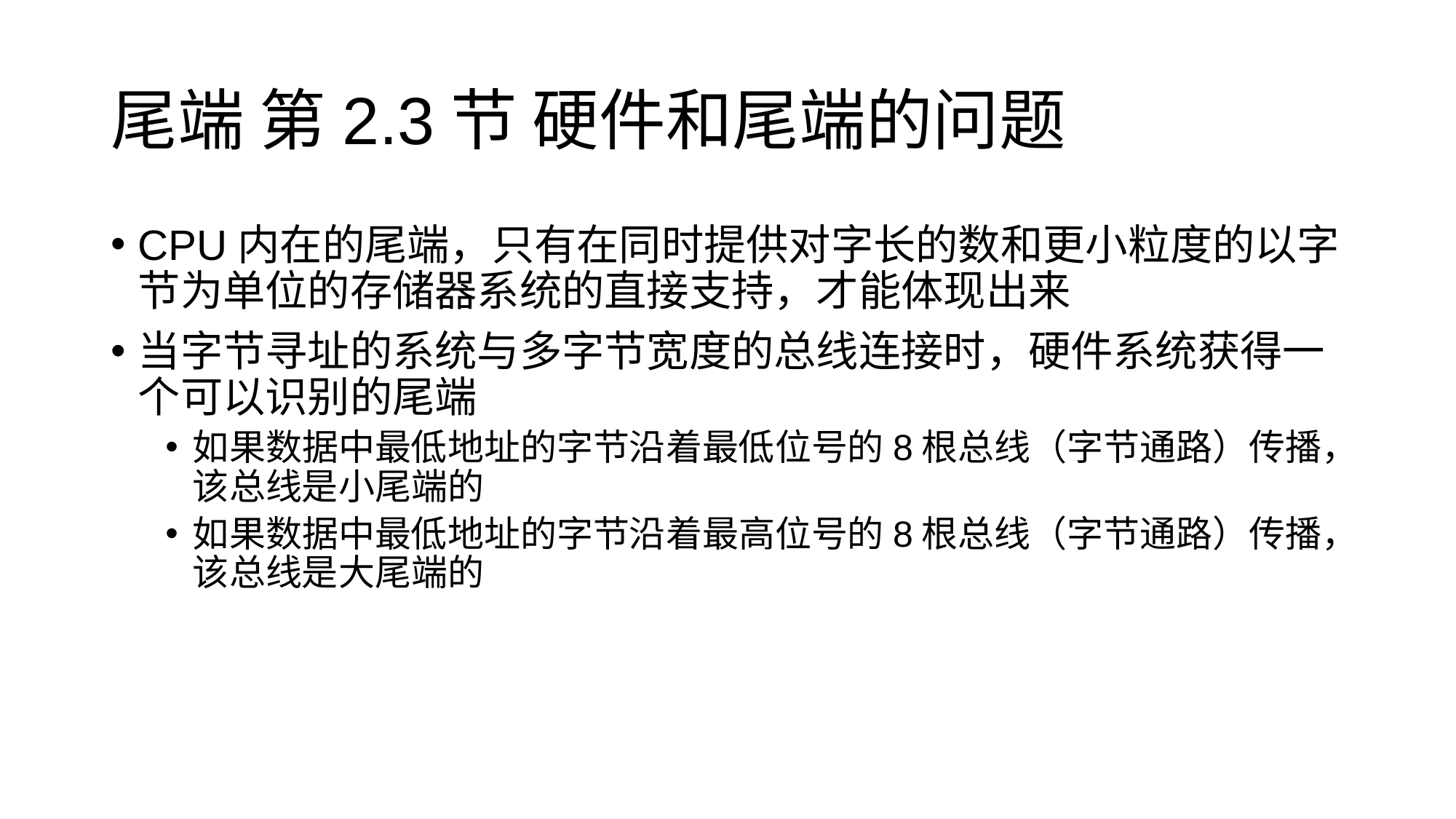

# 尾端 第2.3节 硬件和尾端的问题
CPU内在的尾端，只有在同时提供对字长的数和更小粒度的以字节为单位的存储器系统的直接支持，才能体现出来
当字节寻址的系统与多字节宽度的总线连接时，硬件系统获得一个可以识别的尾端
如果数据中最低地址的字节沿着最低位号的8根总线（字节通路）传播，该总线是小尾端的
如果数据中最低地址的字节沿着最高位号的8根总线（字节通路）传播，该总线是大尾端的